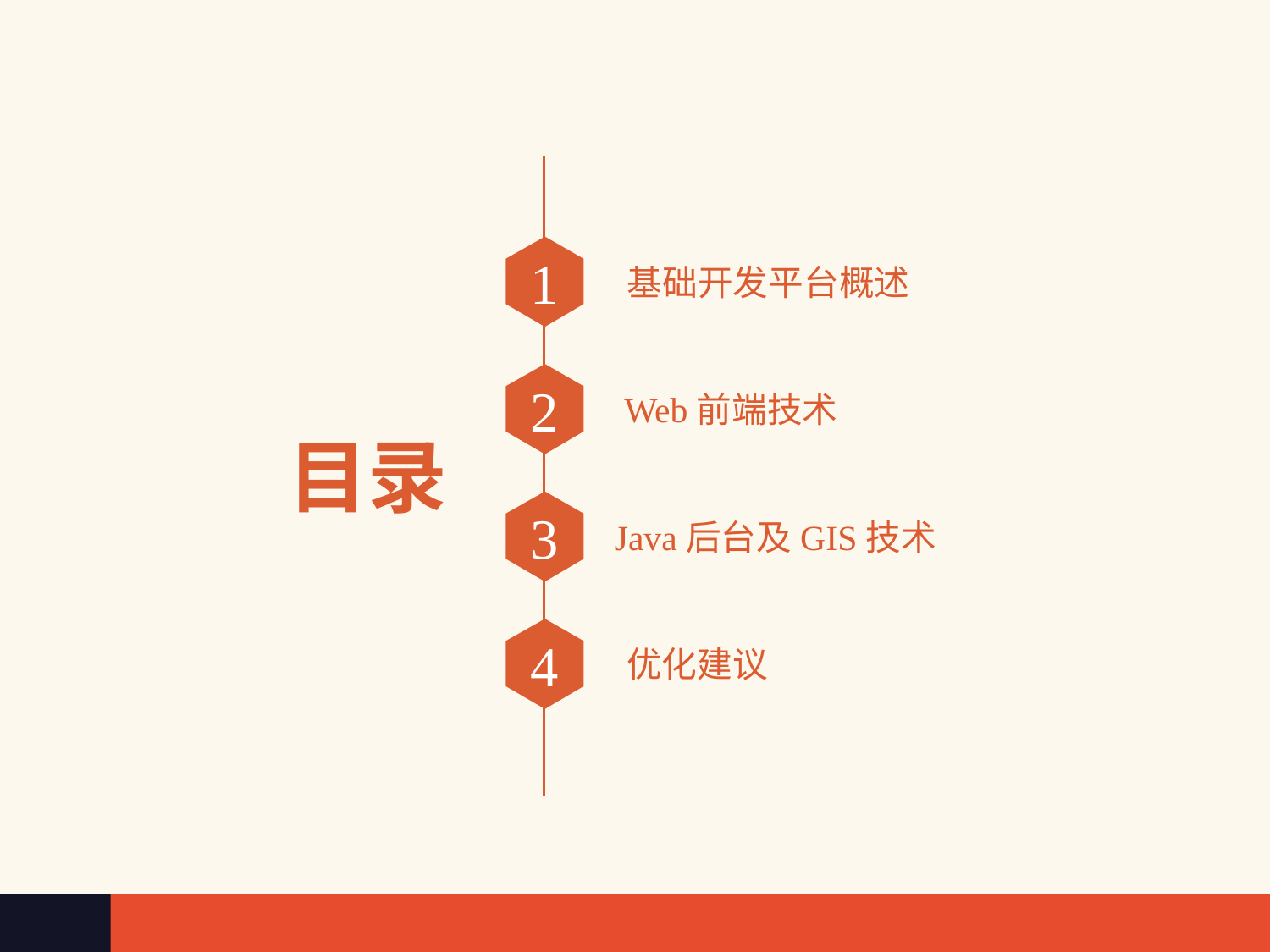

1
基础开发平台概述
2
Web前端技术
目录
3
Java后台及GIS技术
4
优化建议